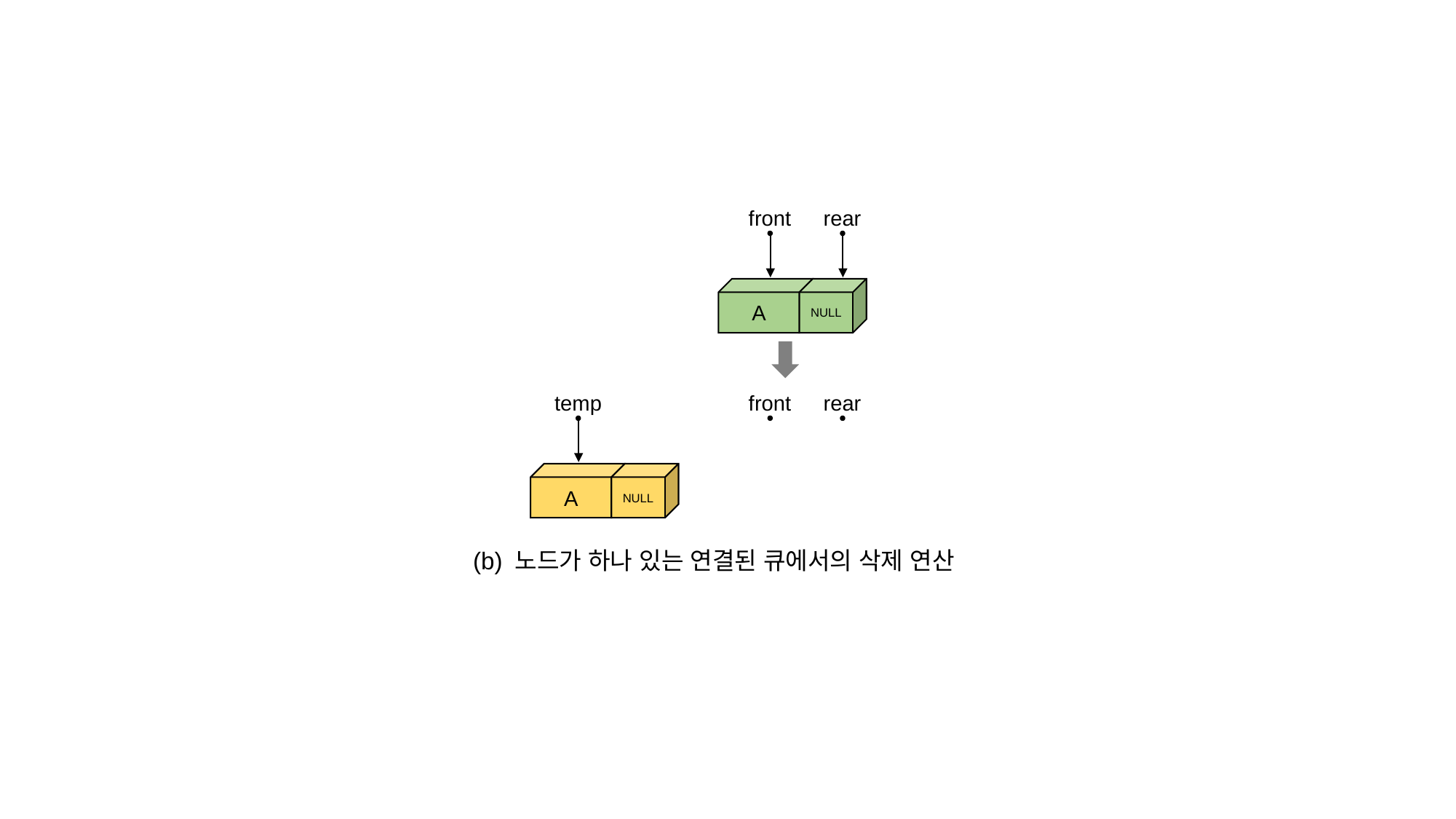

front
rear

A
NULL

temp
front
rear

A
NULL
(b) 노드가 하나 있는 연결된 큐에서의 삭제 연산